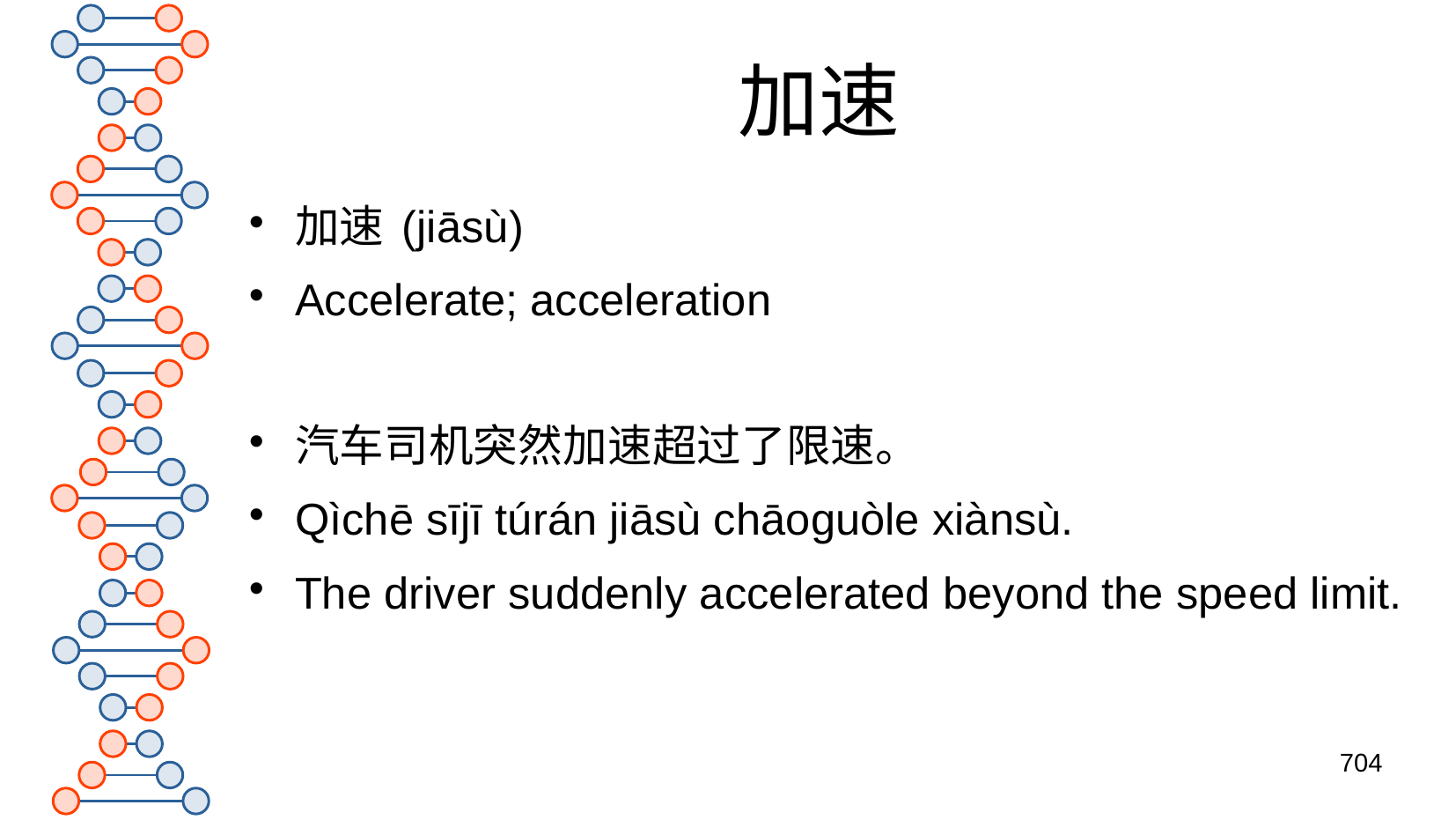

# 加速
加速 (jiāsù)
Accelerate; acceleration

汽车司机突然加速超过了限速。
Qìchē sījī túrán jiāsù chāoguòle xiànsù.
The driver suddenly accelerated beyond the speed limit.

704